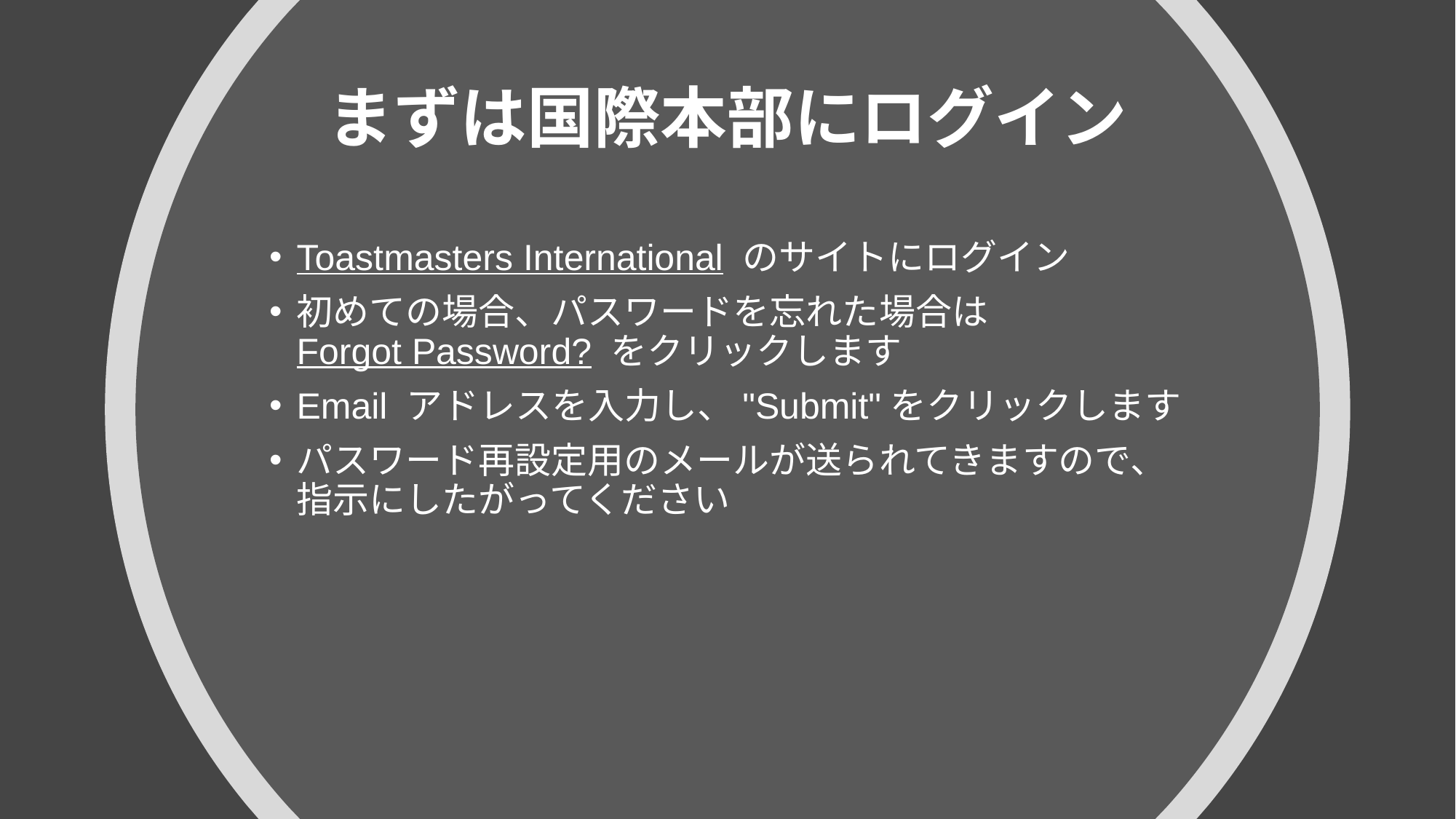

# まずは国際本部にログイン
Toastmasters International のサイトにログイン
初めての場合、パスワードを忘れた場合はForgot Password? をクリックします
Email アドレスを入力し、"Submit"をクリックします
パスワード再設定用のメールが送られてきますので、指示にしたがってください